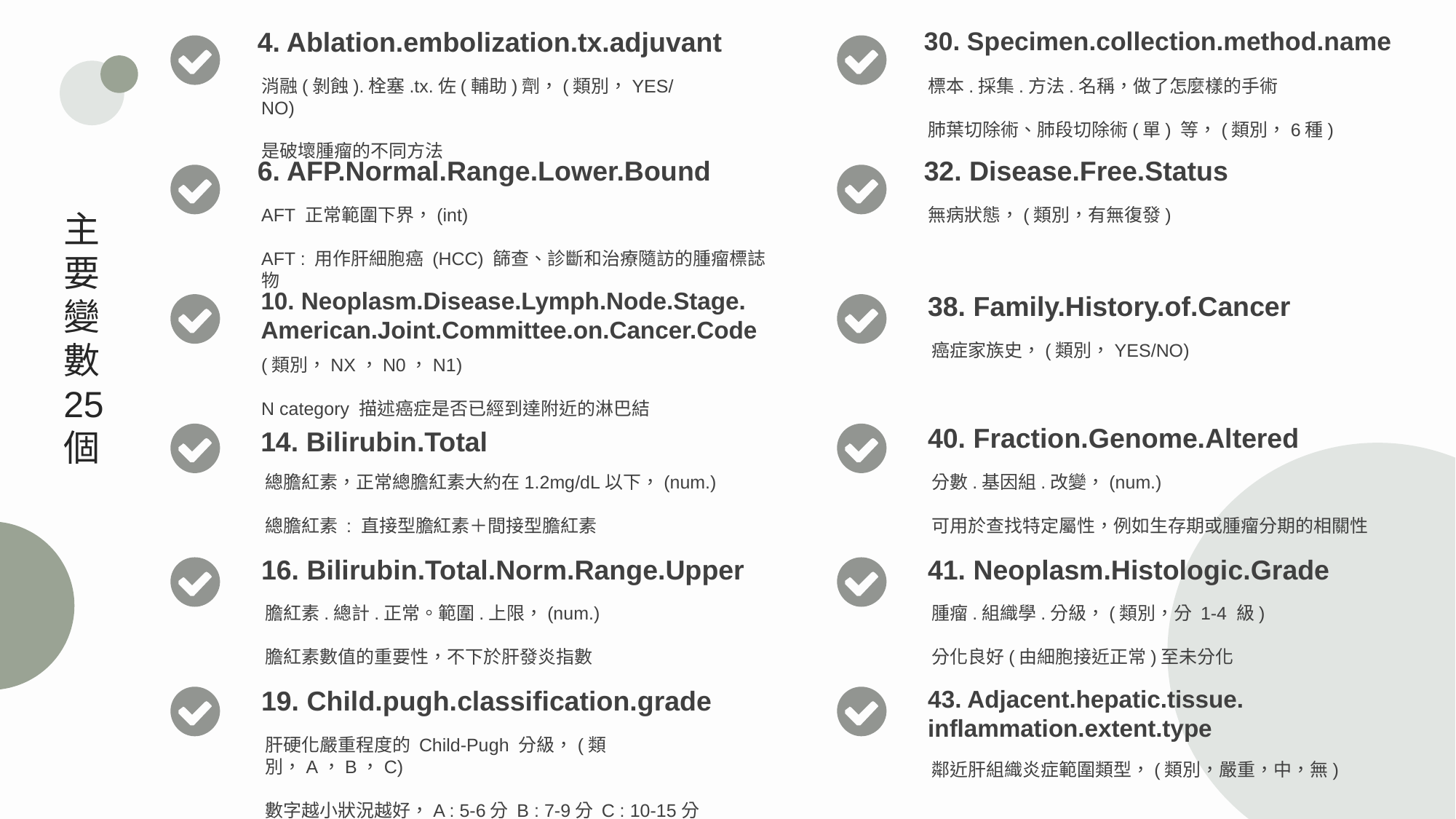

4. Ablation.embolization.tx.adjuvant
30. Specimen.collection.method.name

消融(剝蝕).栓塞.tx.佐(輔助)劑，(類別，YES/NO)

是破壞腫瘤的不同方法
標本.採集.方法.名稱，做了怎麼樣的手術

肺葉切除術、肺段切除術(單) 等，(類別，6種)
6. AFP.Normal.Range.Lower.Bound
32. Disease.Free.Status

AFT 正常範圍下界，(int)

AFT : 用作肝細胞癌 (HCC) 篩查、診斷和治療隨訪的腫瘤標誌物
無病狀態，(類別，有無復發)
主要 變數
25
個
10. Neoplasm.Disease.Lymph.Node.Stage.
American.Joint.Committee.on.Cancer.Code
38. Family.History.of.Cancer

癌症家族史，(類別，YES/NO)
(類別，NX，N0，N1)

N category 描述癌症是否已經到達附近的淋巴結
40. Fraction.Genome.Altered
14. Bilirubin.Total

總膽紅素，正常總膽紅素大約在1.2mg/dL以下，(num.)

總膽紅素 : 直接型膽紅素＋間接型膽紅素

分數.基因組.改變，(num.)

可用於查找特定屬性，例如生存期或腫瘤分期的相關性

16. Bilirubin.Total.Norm.Range.Upper
41. Neoplasm.Histologic.Grade

膽紅素.總計.正常。範圍.上限，(num.)

膽紅素數值的重要性，不下於肝發炎指數
腫瘤.組織學.分級，(類別，分 1-4 級)

分化良好(由細胞接近正常)至未分化
19. Child.pugh.classification.grade
43. Adjacent.hepatic.tissue.
inflammation.extent.type

肝硬化嚴重程度的 Child-Pugh 分級，(類別，A，B，C)

數字越小狀況越好，A : 5-6分 B : 7-9分 C : 10-15分
鄰近肝組織炎症範圍類型，(類別，嚴重，中，無)